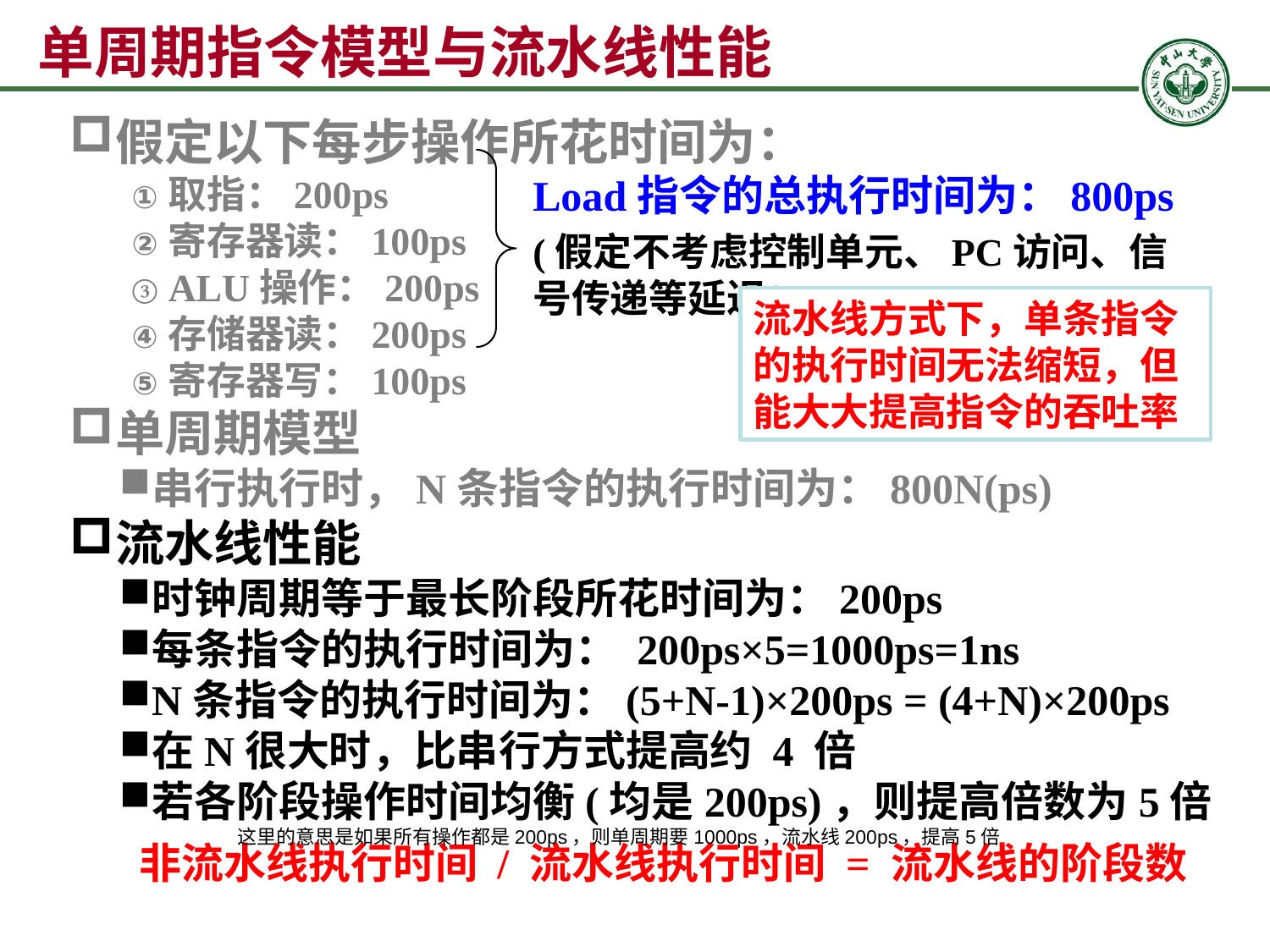

# 单周期指令模型与流水线性能
假定以下每步操作所花时间为：
取指：200ps
寄存器读：100ps
ALU操作：200ps
存储器读：200ps
寄存器写：100ps
单周期模型
串行执行时，N条指令的执行时间为：800N(ps)
流水线性能
时钟周期等于最长阶段所花时间为：200ps
每条指令的执行时间为： 200ps×5=1000ps=1ns
N条指令的执行时间为：(5+N-1)×200ps = (4+N)×200ps
在N很大时，比串行方式提高约 4 倍
若各阶段操作时间均衡(均是200ps)，则提高倍数为5倍
 非流水线执行时间 / 流水线执行时间 = 流水线的阶段数

Load指令的总执行时间为：800ps
(假定不考虑控制单元、PC访问、信号传递等延迟)

流水线方式下，单条指令的执行时间无法缩短，但能大大提高指令的吞吐率
这里的意思是如果所有操作都是200ps，则单周期要1000ps，流水线200ps，提高5倍